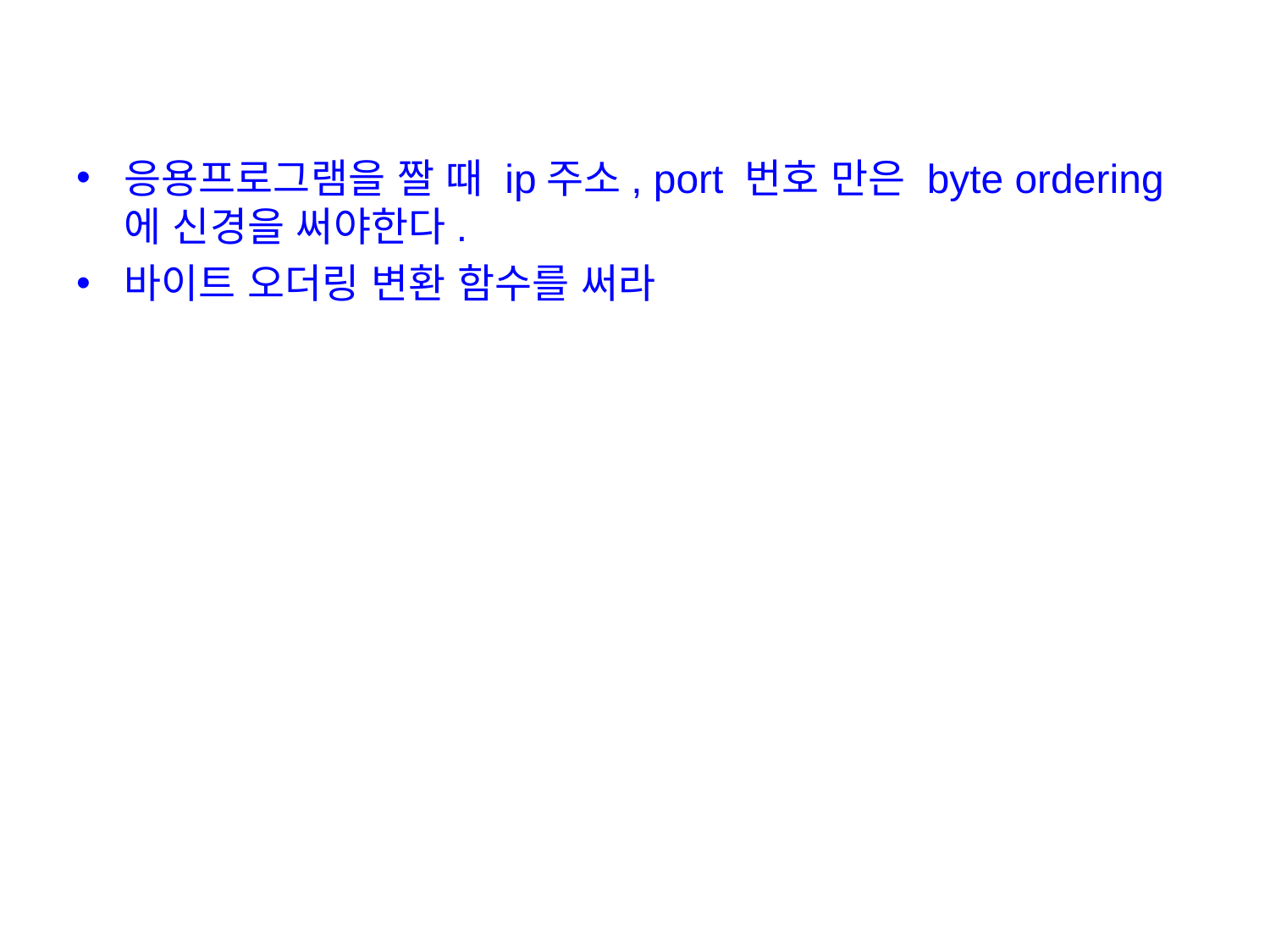

#
응용프로그램을 짤 때 ip주소, port 번호 만은 byte ordering에 신경을 써야한다.
바이트 오더링 변환 함수를 써라